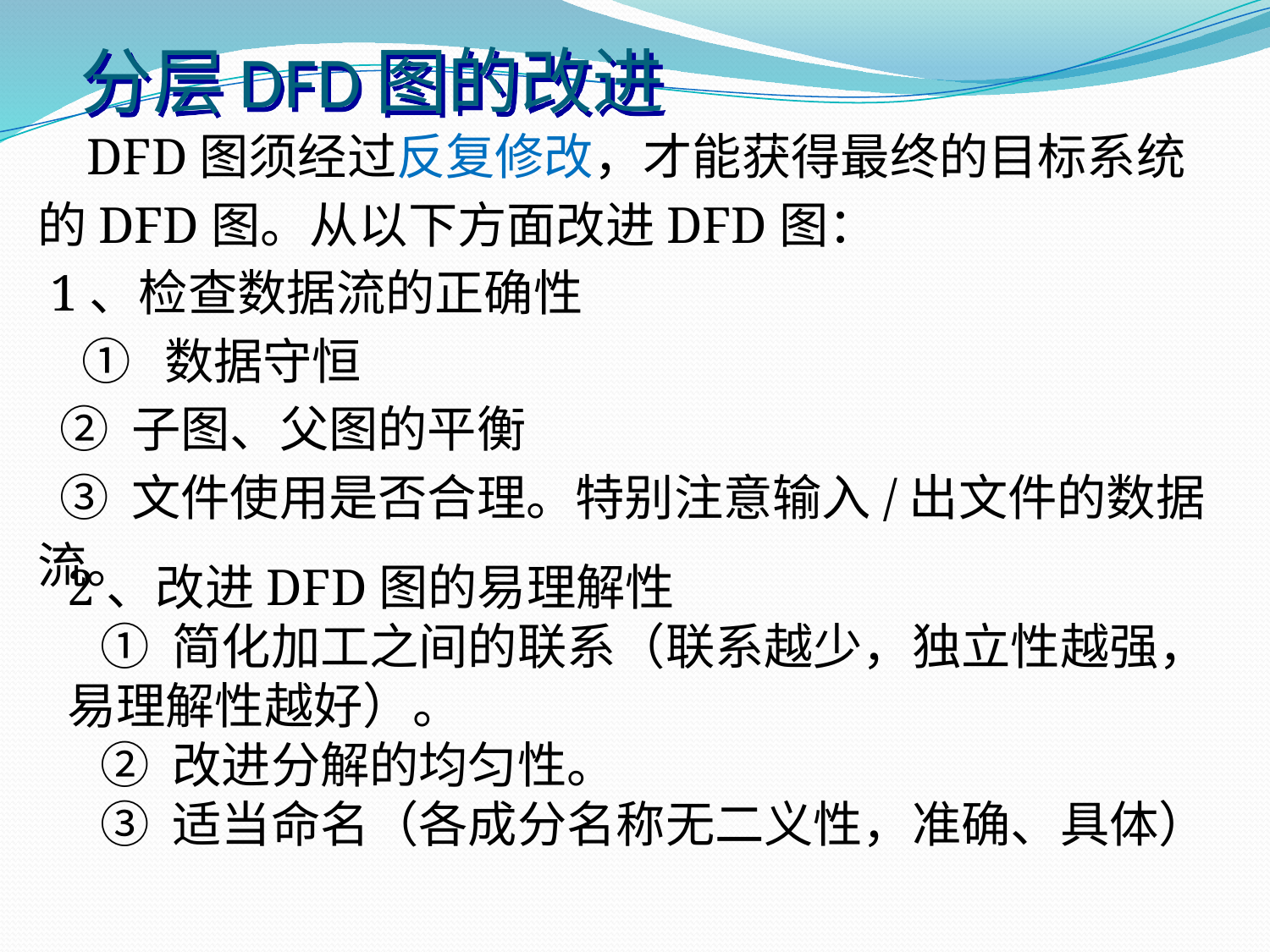

# 分层DFD图的改进
         DFD图须经过反复修改，才能获得最终的目标系统的DFD图。从以下方面改进DFD图：
 1、检查数据流的正确性
    ①  数据守恒
  ② 子图、父图的平衡
  ③ 文件使用是否合理。特别注意输入/出文件的数据流。
2、改进DFD图的易理解性
   ① 简化加工之间的联系（联系越少，独立性越强，易理解性越好）。
   ② 改进分解的均匀性。
   ③ 适当命名（各成分名称无二义性，准确、具体）